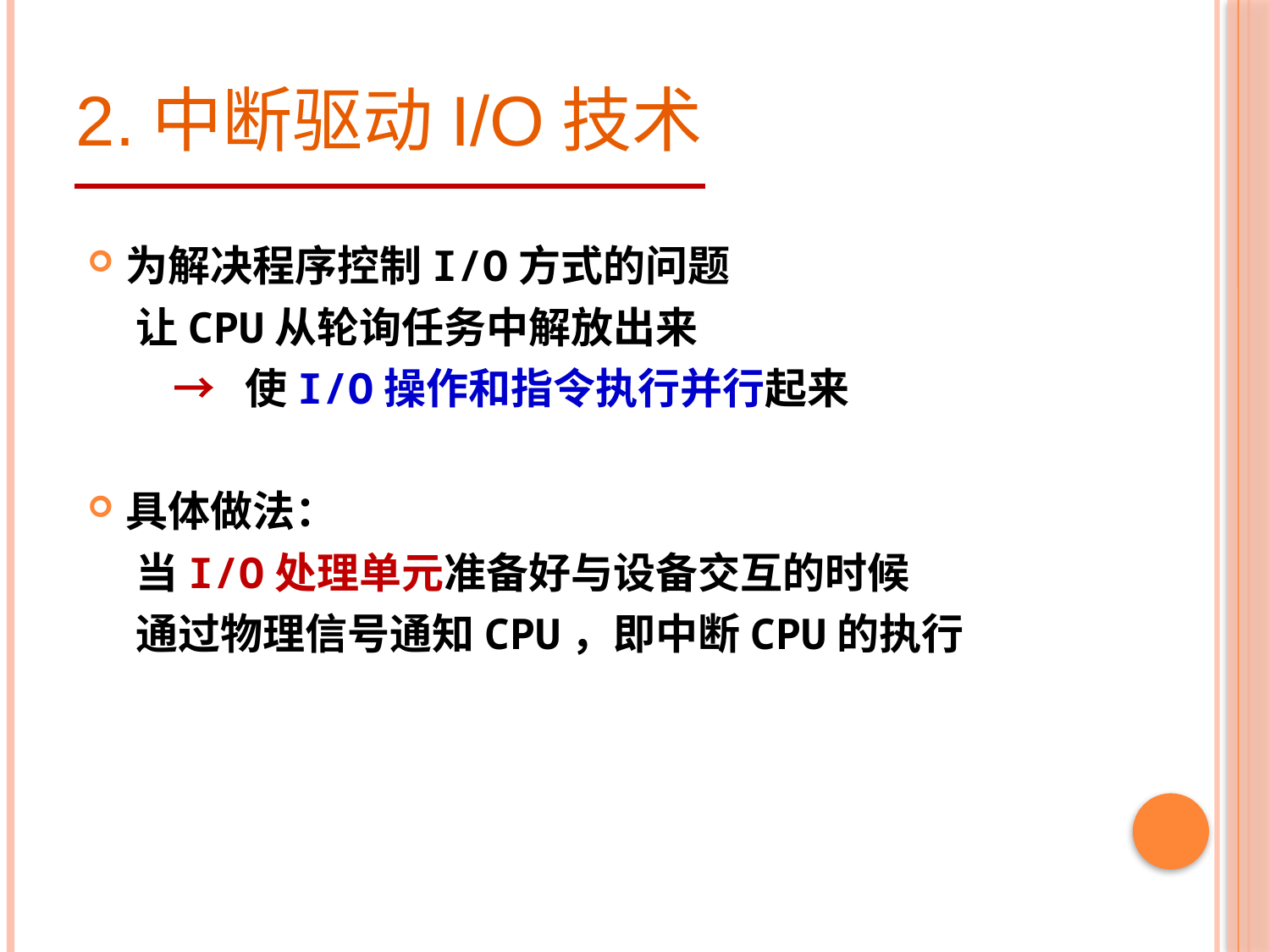

# 2.中断驱动I/O技术
为解决程序控制I/O方式的问题
    让CPU从轮询任务中解放出来
         →  使I/O操作和指令执行并行起来

具体做法：
    当I/O处理单元准备好与设备交互的时候
    通过物理信号通知CPU，即中断CPU的执行